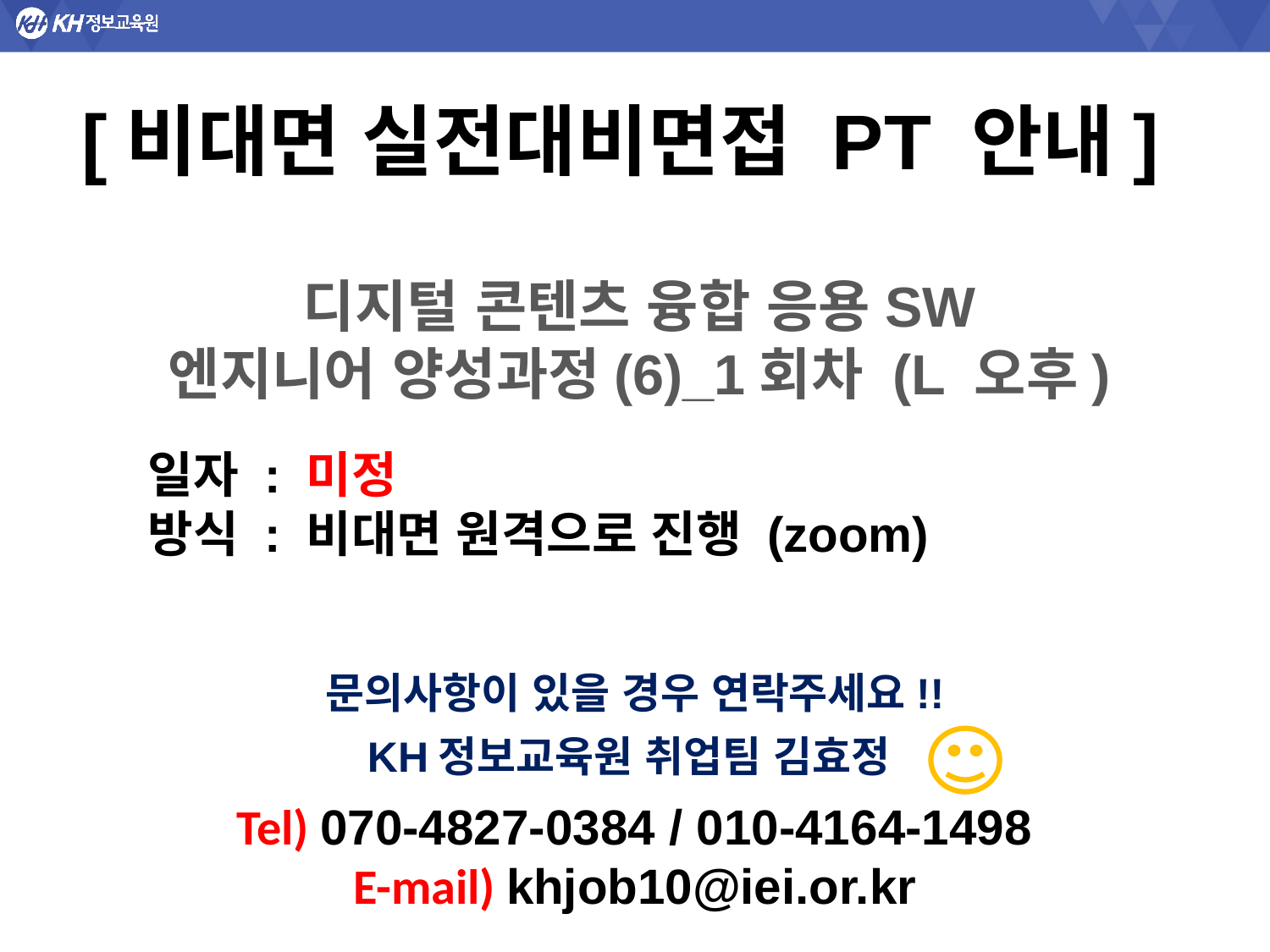

[비대면 실전대비면접 PT 안내]

디지털 콘텐츠 융합 응용SW
엔지니어 양성과정(6)_1회차 (L 오후)

일자 : 미정
방식 : 비대면 원격으로 진행 (zoom)
문의사항이 있을 경우 연락주세요!!

KH정보교육원 취업팀 김효정

Tel) 070-4827-0384 / 010-4164-1498
E-mail) khjob10@iei.or.kr